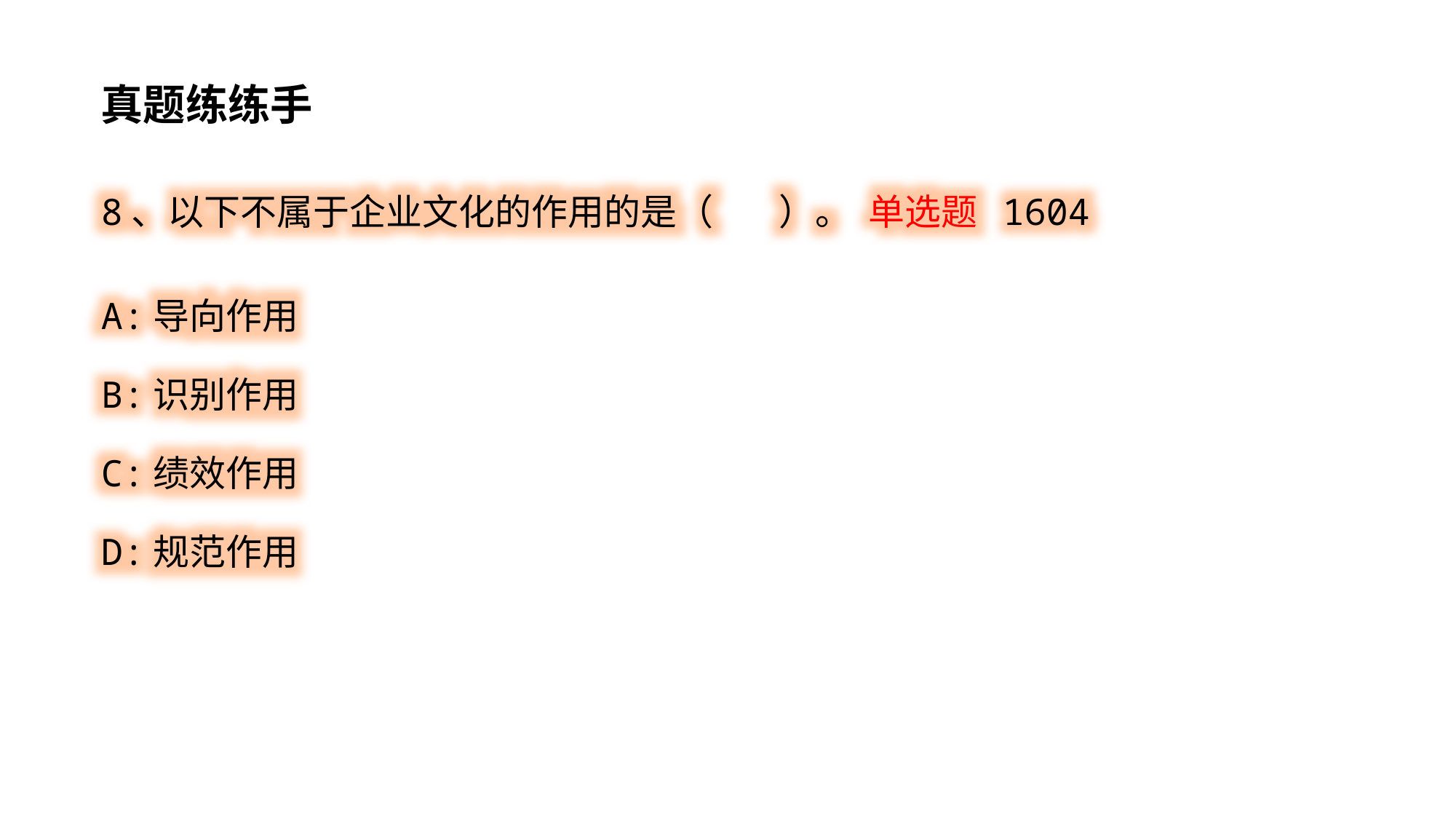

真题练练手
8、以下不属于企业文化的作用的是（        ）。  单选题  1604

A:导向作用

B:识别作用

C:绩效作用

D:规范作用